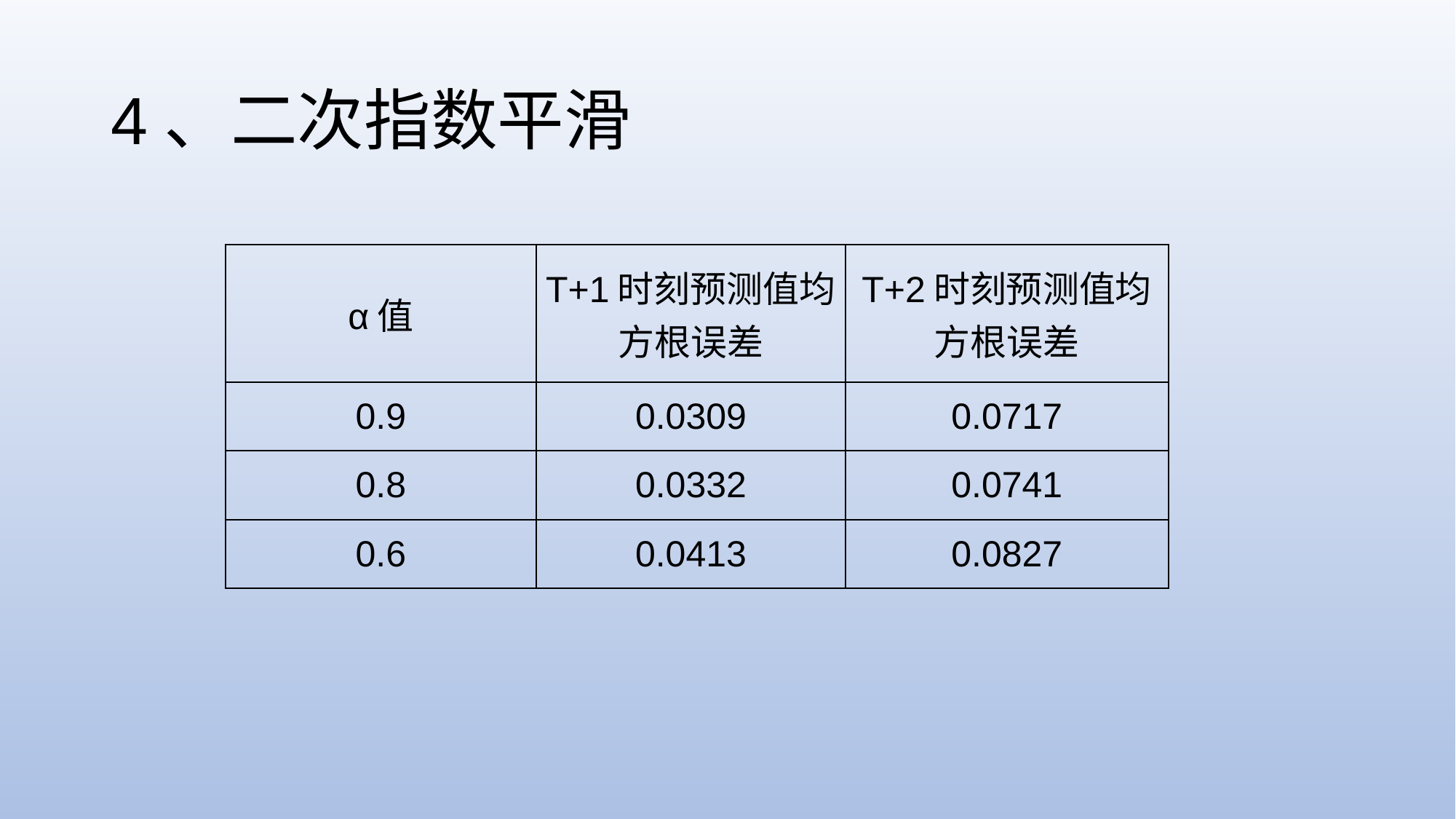

# 4、二次指数平滑
| α值 | T+1时刻预测值均方根误差 | T+2时刻预测值均方根误差 |
| --- | --- | --- |
| 0.9 | 0.0309 | 0.0717 |
| 0.8 | 0.0332 | 0.0741 |
| 0.6 | 0.0413 | 0.0827 |